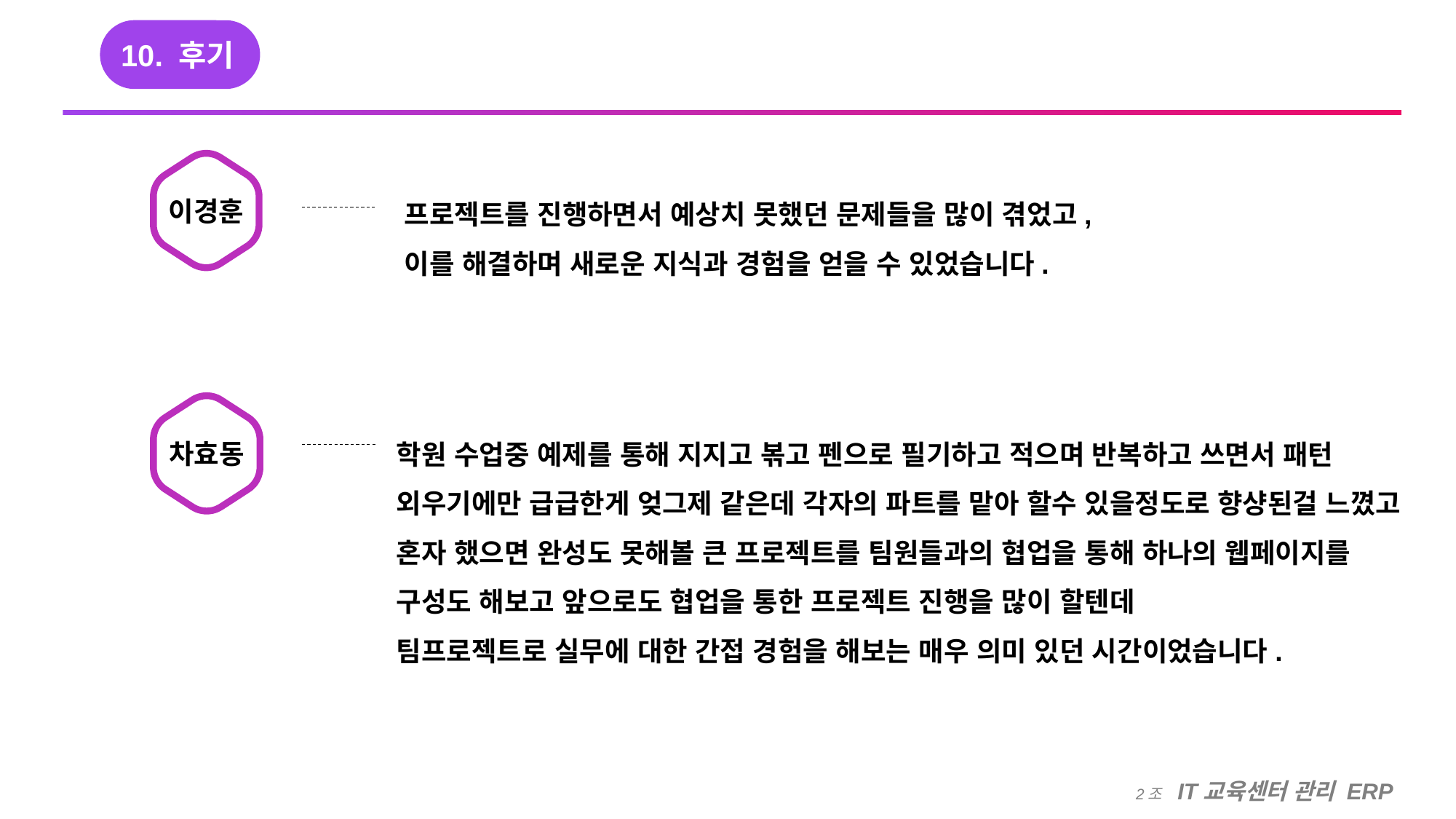

10. 후기

이경훈
프로젝트를 진행하면서 예상치 못했던 문제들을 많이 겪었고,
이를 해결하며 새로운 지식과 경험을 얻을 수 있었습니다.
차효동
학원 수업중 예제를 통해 지지고 볶고 펜으로 필기하고 적으며 반복하고 쓰면서 패턴 외우기에만 급급한게 엊그제 같은데 각자의 파트를 맡아 할수 있을정도로 향샹된걸 느꼈고 혼자 했으면 완성도 못해볼 큰 프로젝트를 팀원들과의 협업을 통해 하나의 웹페이지를 구성도 해보고 앞으로도 협업을 통한 프로젝트 진행을 많이 할텐데
팀프로젝트로 실무에 대한 간접 경험을 해보는 매우 의미 있던 시간이었습니다.
2조 IT교육센터 관리 ERP